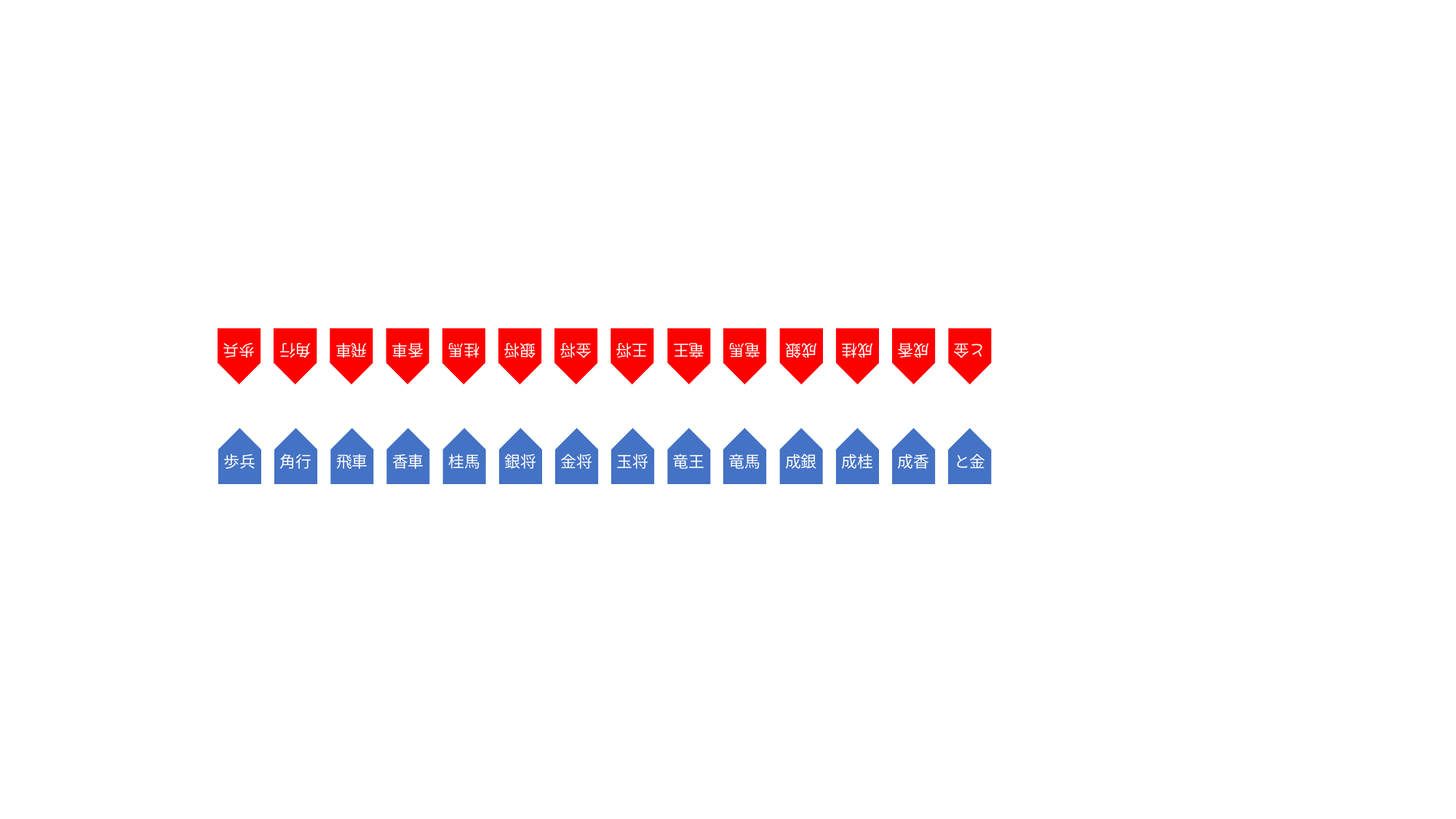

歩兵
角行
飛車
香車
桂馬
銀将
金将
王将
竜王
竜馬
成銀
成桂
成香
と金
歩兵
角行
飛車
香車
桂馬
銀将
金将
玉将
竜王
竜馬
成銀
成桂
成香
と金